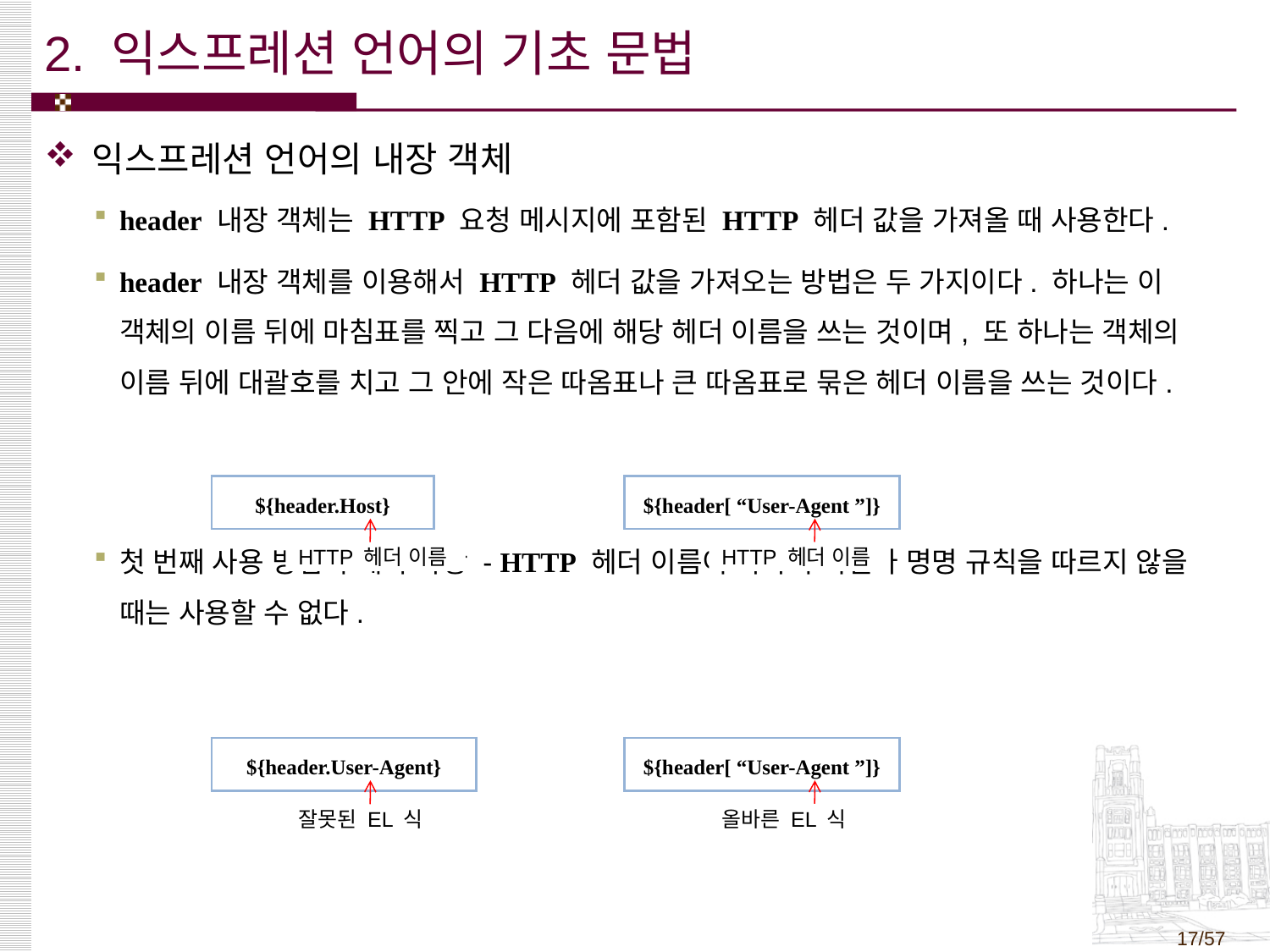

# 2. 익스프레션 언어의 기초 문법
익스프레션 언어의 내장 객체
header 내장 객체는 HTTP 요청 메시지에 포함된 HTTP 헤더 값을 가져올 때 사용한다.
header 내장 객체를 이용해서 HTTP 헤더 값을 가져오는 방법은 두 가지이다. 하나는 이 객체의 이름 뒤에 마침표를 찍고 그 다음에 해당 헤더 이름을 쓰는 것이며, 또 하나는 객체의 이름 뒤에 대괄호를 치고 그 안에 작은 따옴표나 큰 따옴표로 묶은 헤더 이름을 쓰는 것이다.

첫 번째 사용 방법의 제약 사항 - HTTP 헤더 이름이 자바의 식별자 명명 규칙을 따르지 않을 때는 사용할 수 없다.

| ${header.Host} |
| --- |
| ${header[ “User-Agent ”]} |
| --- |
HTTP 헤더 이름
HTTP 헤더 이름
| ${header.User-Agent} |
| --- |
| ${header[ “User-Agent ”]} |
| --- |
잘못된 EL 식
올바른 EL 식